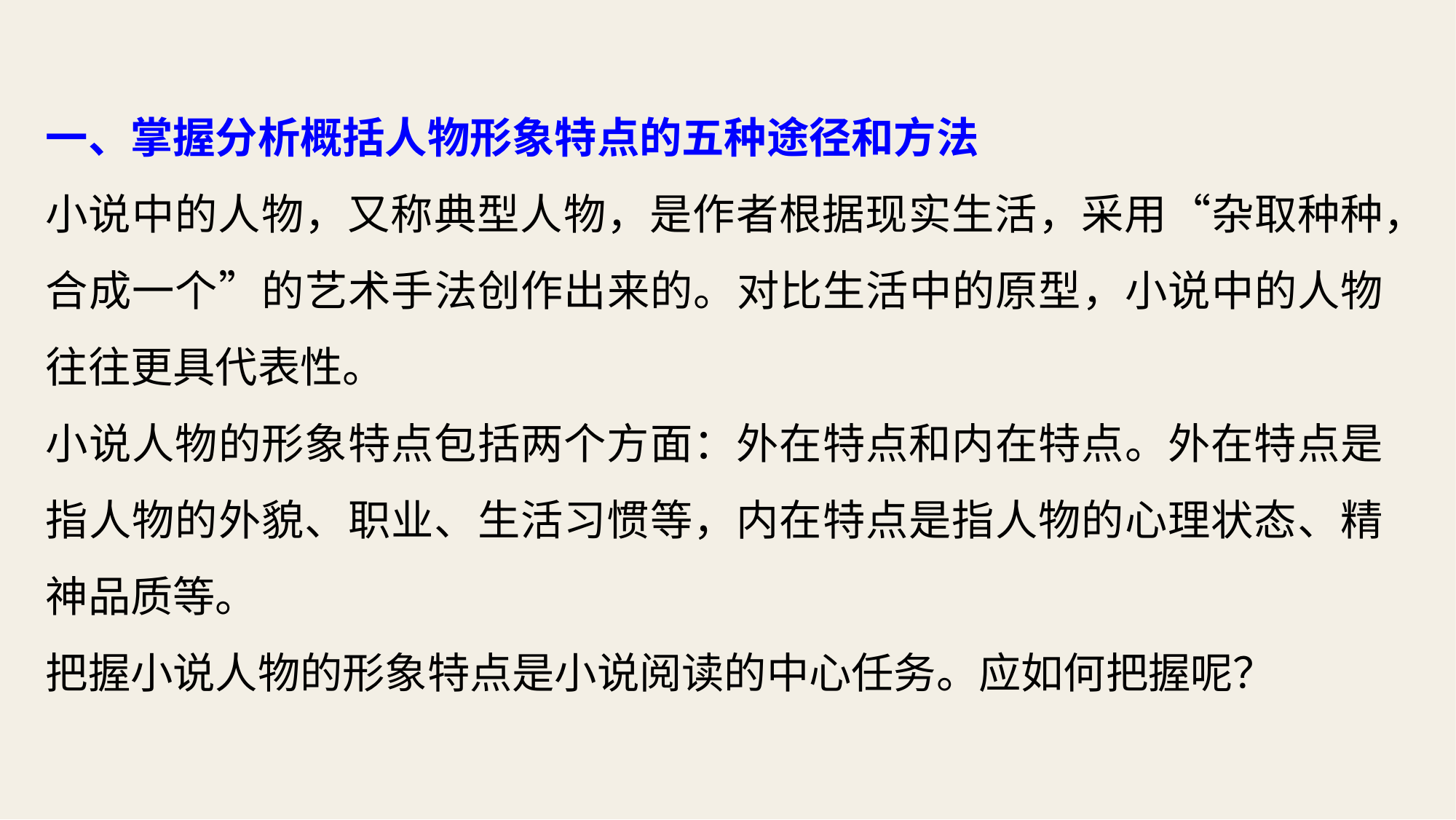

一、掌握分析概括人物形象特点的五种途径和方法
小说中的人物，又称典型人物，是作者根据现实生活，采用“杂取种种，合成一个”的艺术手法创作出来的。对比生活中的原型，小说中的人物往往更具代表性。
小说人物的形象特点包括两个方面：外在特点和内在特点。外在特点是指人物的外貌、职业、生活习惯等，内在特点是指人物的心理状态、精神品质等。
把握小说人物的形象特点是小说阅读的中心任务。应如何把握呢？